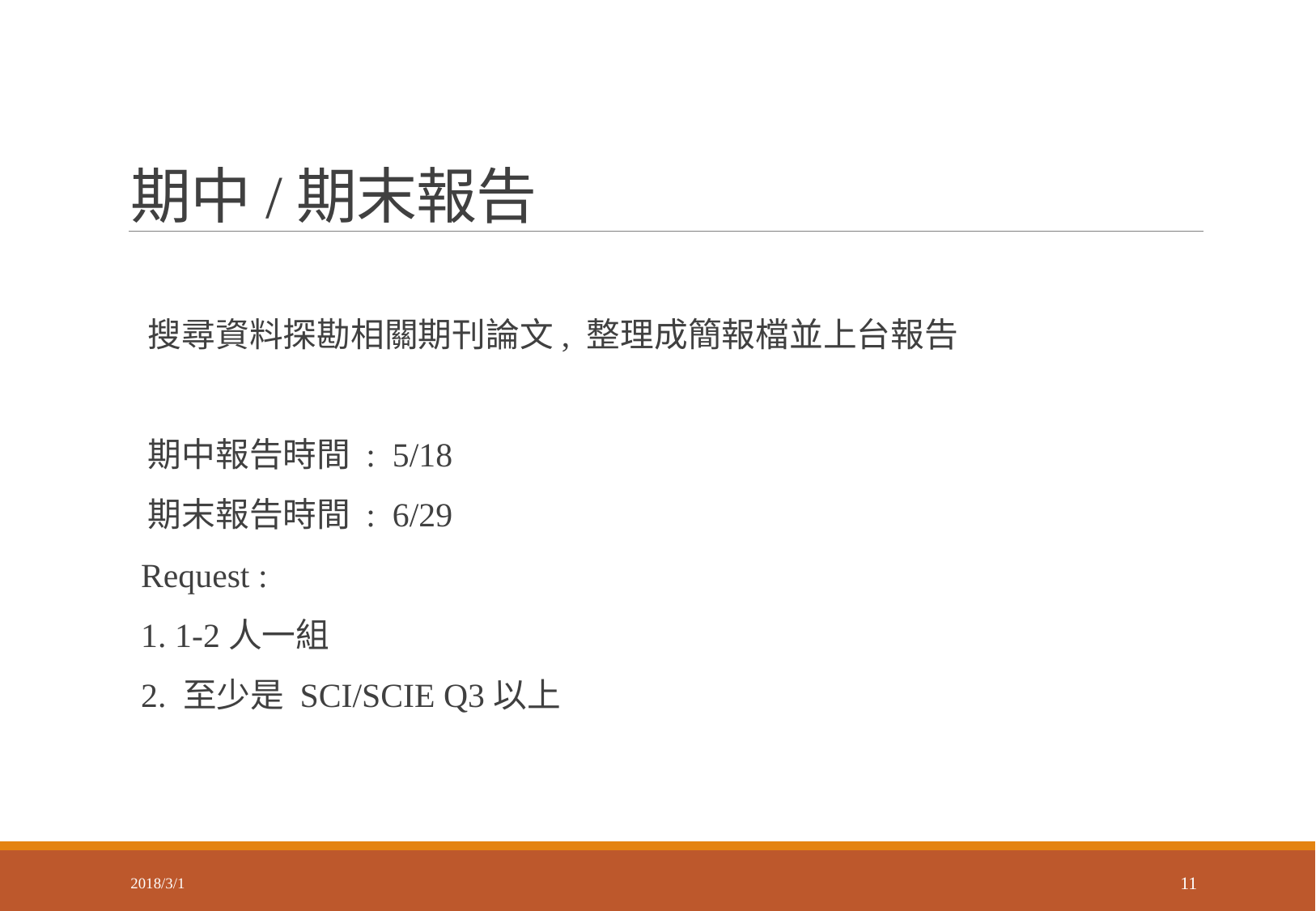

# 期中/期末報告

 搜尋資料探勘相關期刊論文, 整理成簡報檔並上台報告

 期中報告時間 :  5/18
 期末報告時間 :  6/29
 Request :
 1. 1-2人一組
 2. 至少是 SCI/SCIE Q3以上

2018/3/1
11